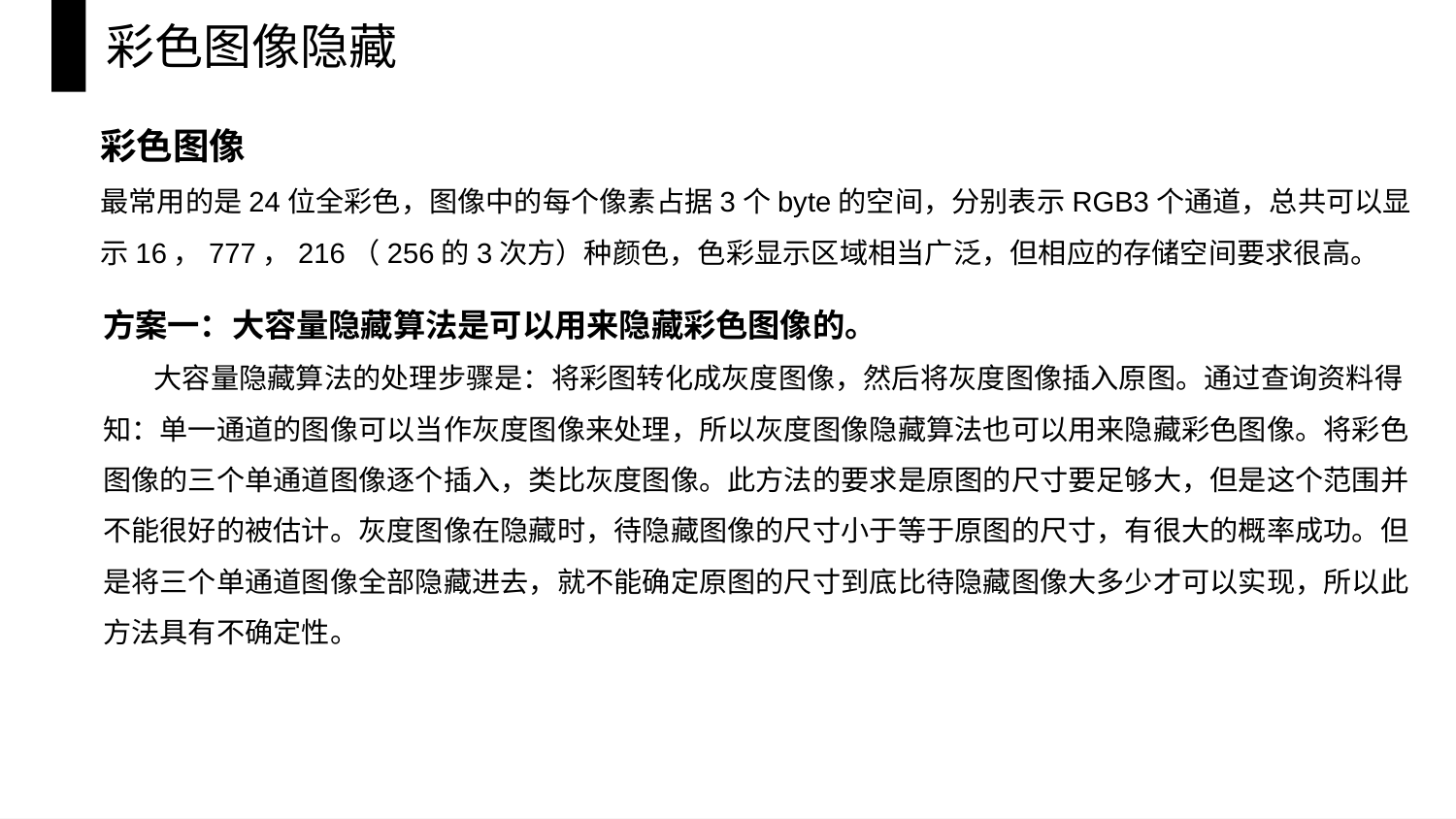

彩色图像隐藏
彩色图像
最常用的是24位全彩色，图像中的每个像素占据3个byte的空间，分别表示RGB3个通道，总共可以显示16，777，216（256的3次方）种颜色，色彩显示区域相当广泛，但相应的存储空间要求很高。
方案一：大容量隐藏算法是可以用来隐藏彩色图像的。
       大容量隐藏算法的处理步骤是：将彩图转化成灰度图像，然后将灰度图像插入原图。通过查询资料得知：单一通道的图像可以当作灰度图像来处理，所以灰度图像隐藏算法也可以用来隐藏彩色图像。将彩色图像的三个单通道图像逐个插入，类比灰度图像。此方法的要求是原图的尺寸要足够大，但是这个范围并不能很好的被估计。灰度图像在隐藏时，待隐藏图像的尺寸小于等于原图的尺寸，有很大的概率成功。但是将三个单通道图像全部隐藏进去，就不能确定原图的尺寸到底比待隐藏图像大多少才可以实现，所以此方法具有不确定性。